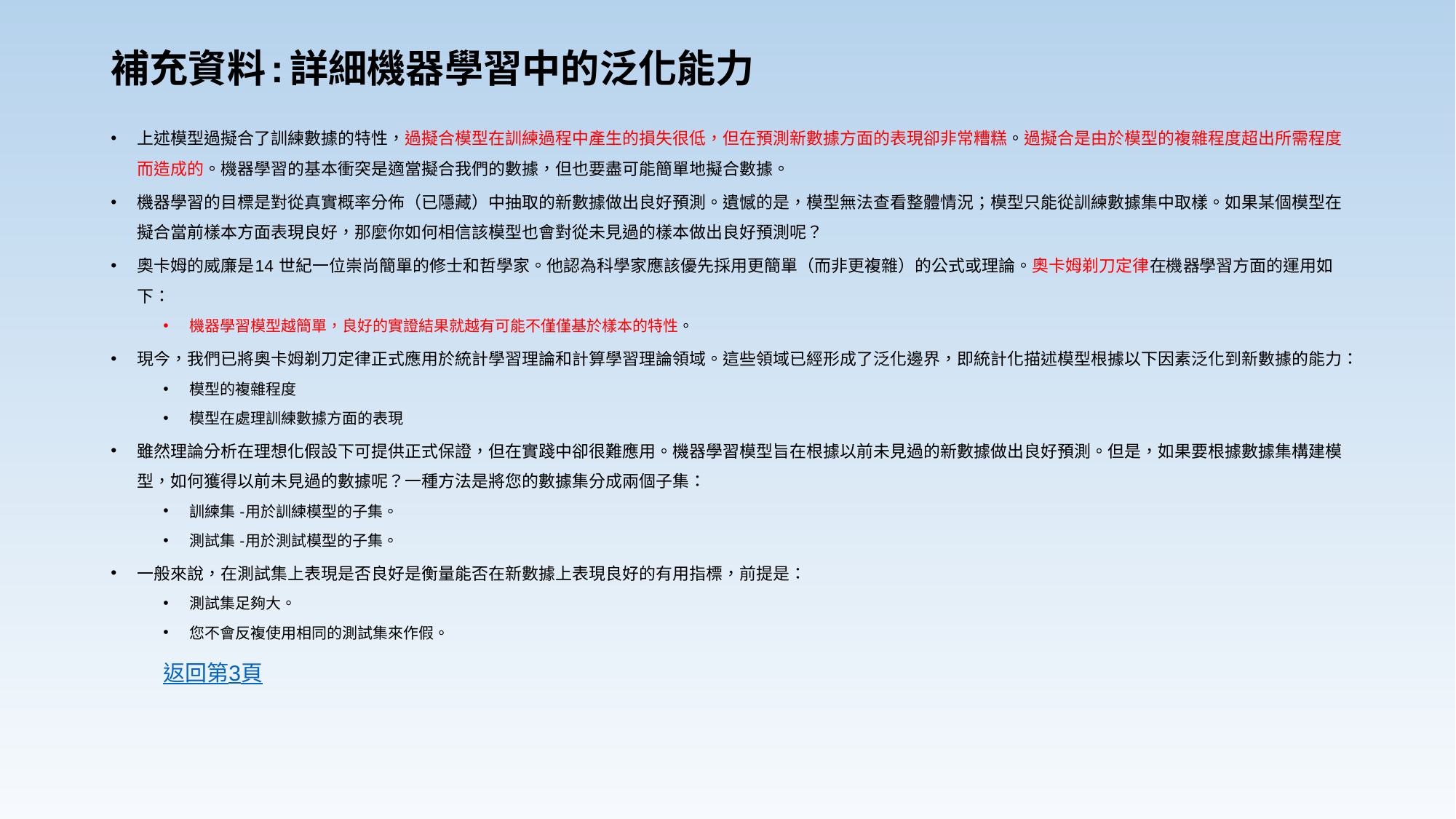

# 補充資料:詳細機器學習中的泛化能力
上述模型過擬合了訓練數據的特性，過擬合模型在訓練過程中產生的損失很低，但在預測新數據方面的表現卻非常糟糕。過擬合是由於模型的複雜程度超出所需程度而造成的。機器學習的基本衝突是適當擬合我們的數據，但也要盡可能簡單地擬合數據。
機器學習的目標是對從真實概率分佈（已隱藏）中抽取的新數據做出良好預測。遺憾的是，模型無法查看整體情況；模型只能從訓練數據集中取樣。如果某個模型在擬合當前樣本方面表現良好，那麼你如何相信該模型也會對從未見過的樣本做出良好預測呢？
奧卡姆的威廉是14 世紀一位崇尚簡單的修士和哲學家。他認為科學家應該優先採用更簡單（而非更複雜）的公式或理論。奧卡姆剃刀定律在機器學習方面的運用如下：
機器學習模型越簡單，良好的實證結果就越有可能不僅僅基於樣本的特性。
現今，我們已將奧卡姆剃刀定律正式應用於統計學習理論和計算學習理論領域。這些領域已經形成了泛化邊界，即統計化描述模型根據以下因素泛化到新數據的能力：
模型的複雜程度
模型在處理訓練數據方面的表現
雖然理論分析在理想化假設下可提供正式保證，但在實踐中卻很難應用。機器學習模型旨在根據以前未見過的新數據做出良好預測。但是，如果要根據數據集構建模型，如何獲得以前未見過的數據呢？一種方法是將您的數據集分成兩個子集：
訓練集 -用於訓練模型的子集。
測試集 -用於測試模型的子集。
一般來說，在測試集上表現是否良好是衡量能否在新數據上表現良好的有用指標，前提是：
測試集足夠大。
您不會反複使用相同的測試集來作假。
返回第3頁